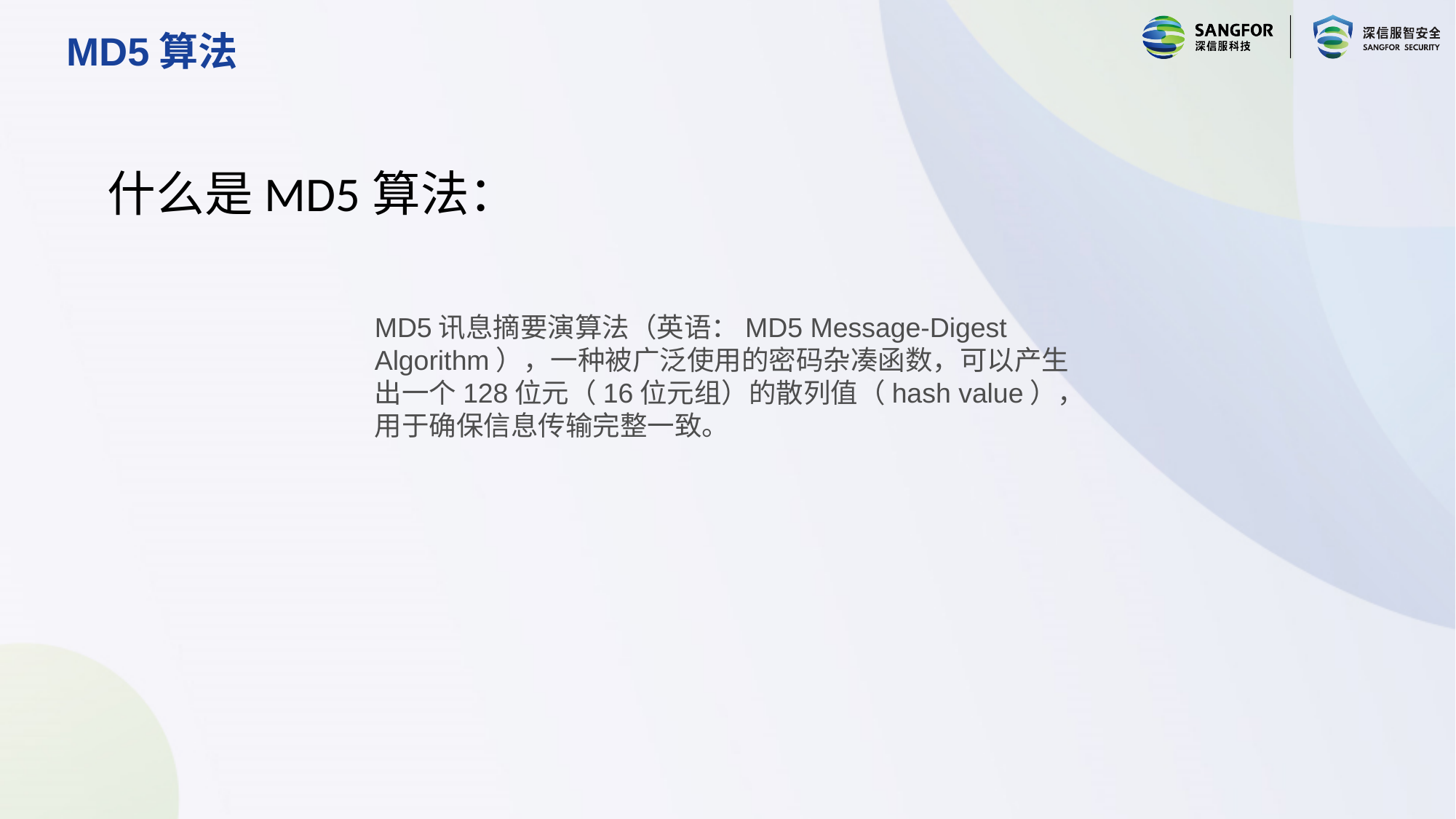

MD5算法
什么是MD5算法：
MD5讯息摘要演算法（英语：MD5 Message-Digest Algorithm），一种被广泛使用的密码杂凑函数，可以产生出一个128位元（16位元组）的散列值（hash value），用于确保信息传输完整一致。